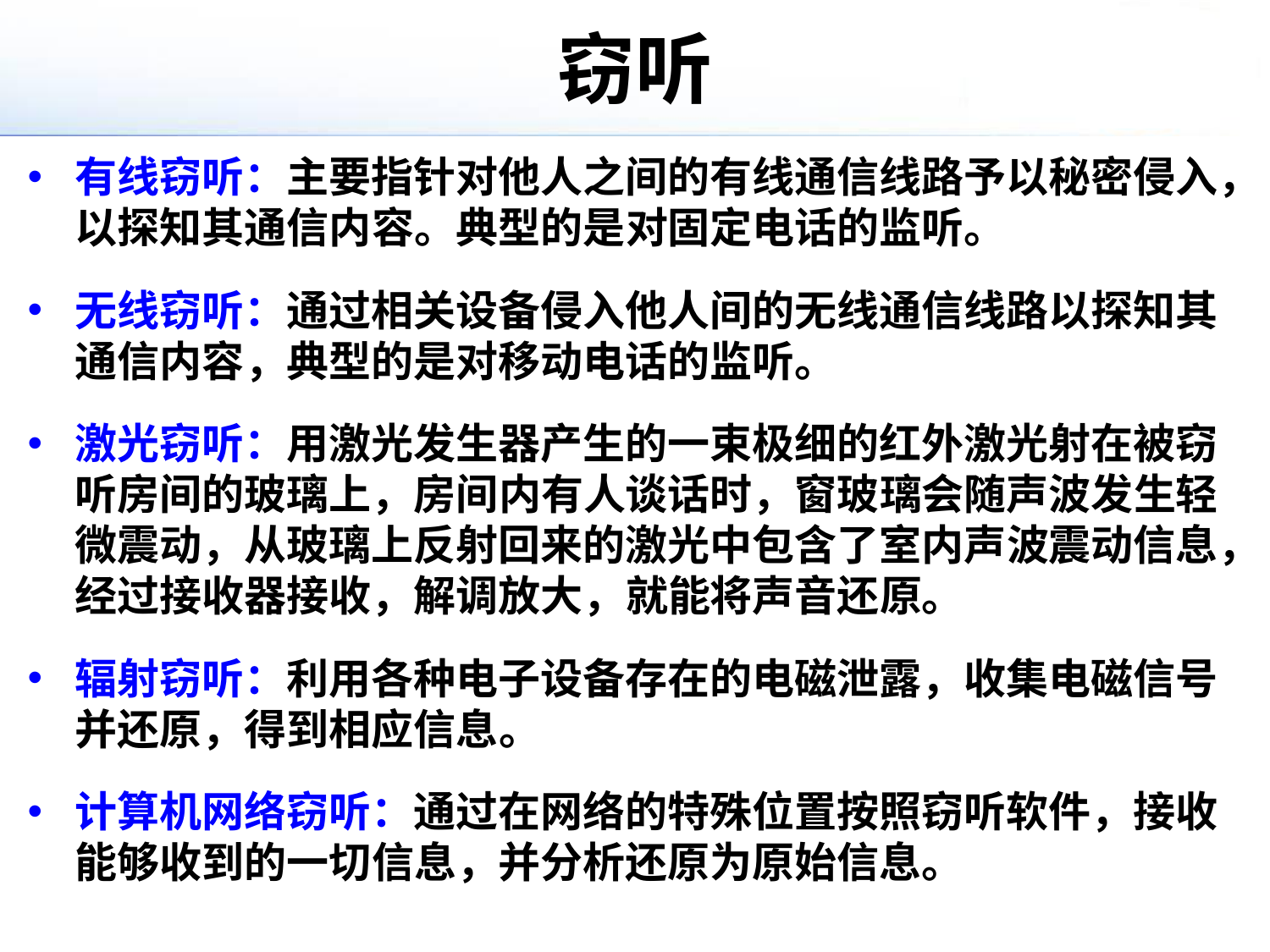

# 窃听
有线窃听：主要指针对他人之间的有线通信线路予以秘密侵入，以探知其通信内容。典型的是对固定电话的监听。
无线窃听：通过相关设备侵入他人间的无线通信线路以探知其通信内容，典型的是对移动电话的监听。
激光窃听：用激光发生器产生的一束极细的红外激光射在被窃听房间的玻璃上，房间内有人谈话时，窗玻璃会随声波发生轻微震动，从玻璃上反射回来的激光中包含了室内声波震动信息，经过接收器接收，解调放大，就能将声音还原。
辐射窃听：利用各种电子设备存在的电磁泄露，收集电磁信号并还原，得到相应信息。
计算机网络窃听：通过在网络的特殊位置按照窃听软件，接收能够收到的一切信息，并分析还原为原始信息。